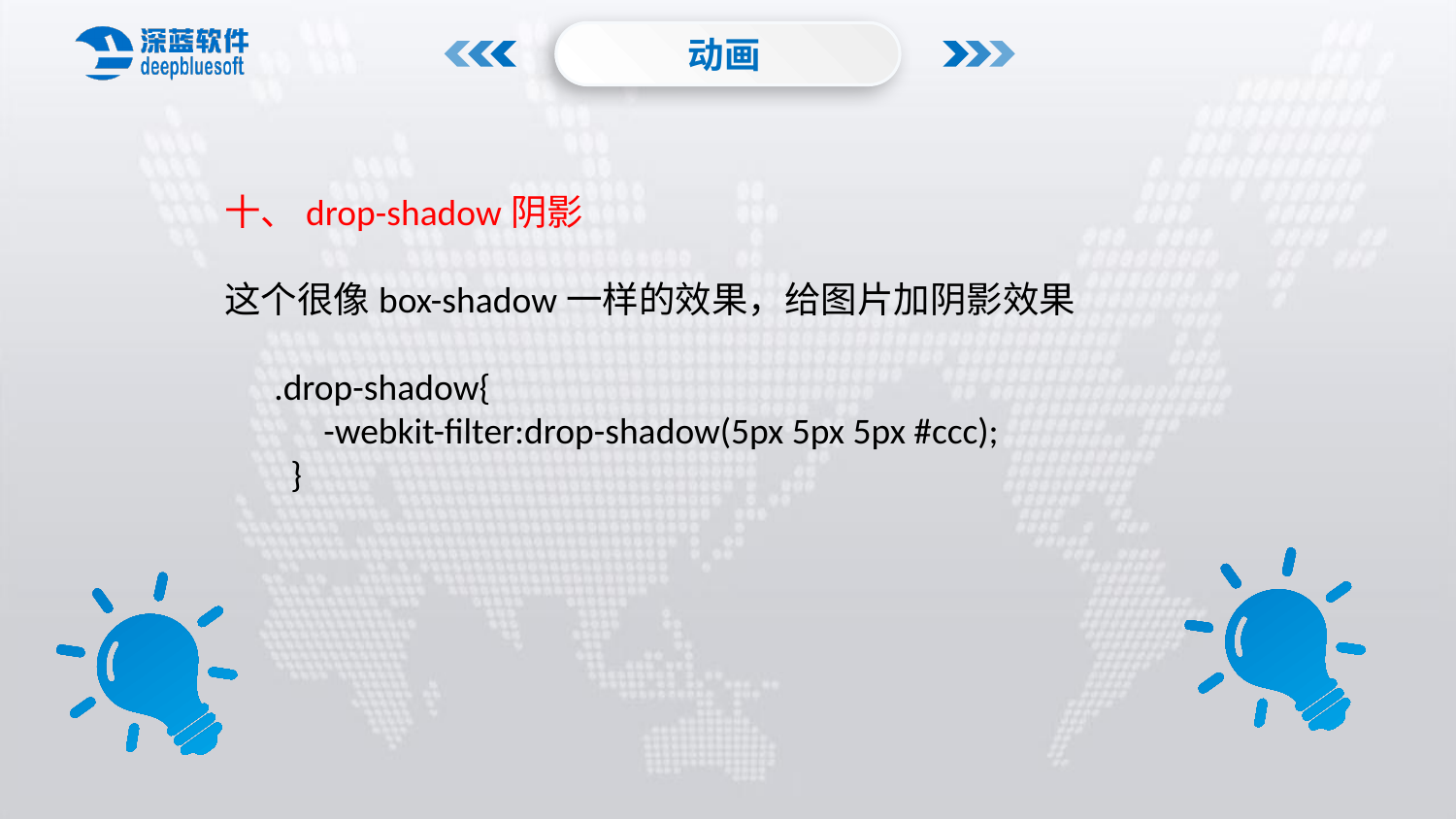

动画

十、drop-shadow阴影

这个很像box-shadow一样的效果，给图片加阴影效果

      .drop-shadow{
            -webkit-filter:drop-shadow(5px 5px 5px #ccc);
        }